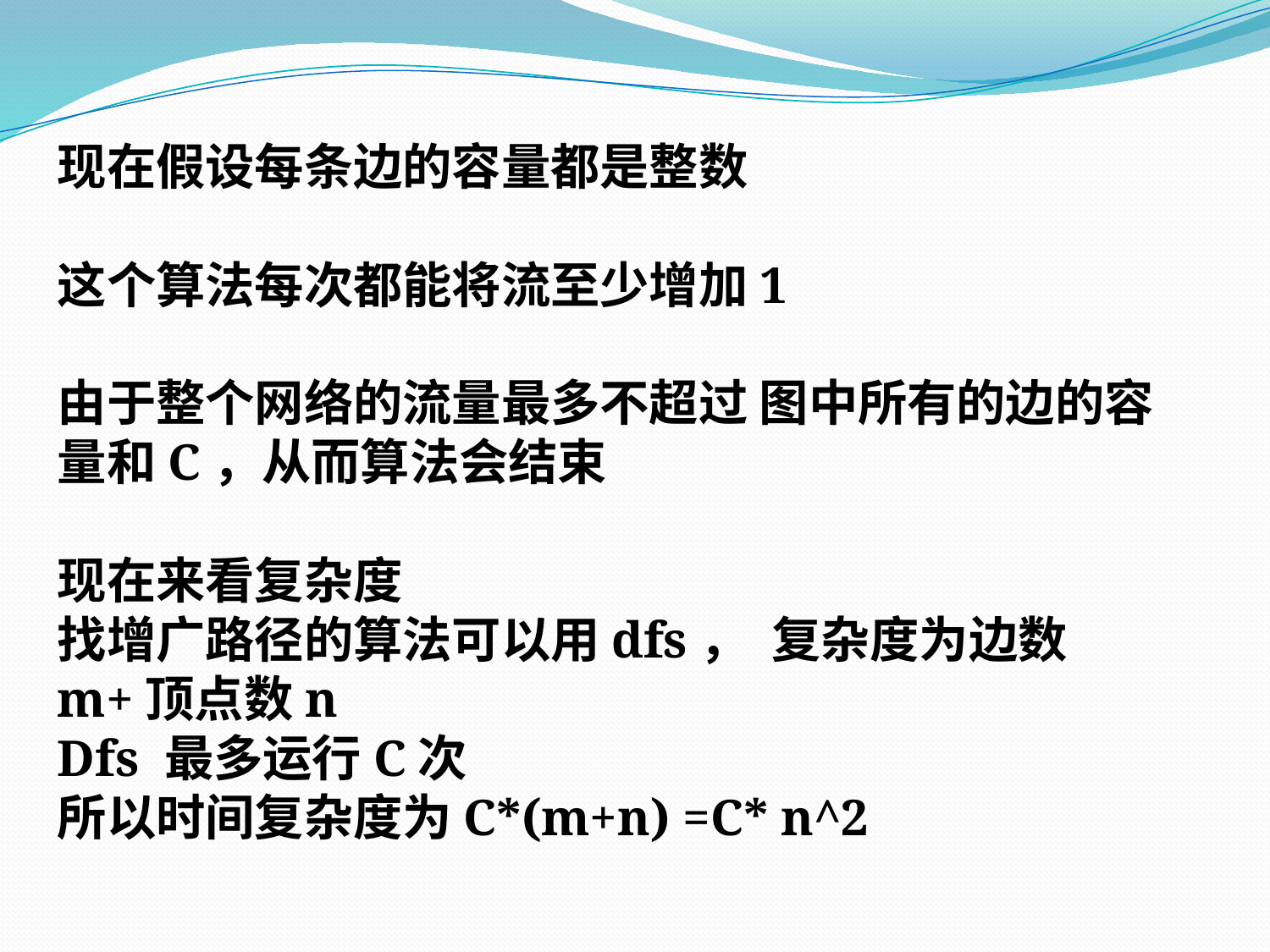

现在假设每条边的容量都是整数

这个算法每次都能将流至少增加1

由于整个网络的流量最多不超过 图中所有的边的容量和C，从而算法会结束

现在来看复杂度
找增广路径的算法可以用dfs，  复杂度为边数m+顶点数n
Dfs 最多运行C次
所以时间复杂度为C*(m+n) =C* n^2